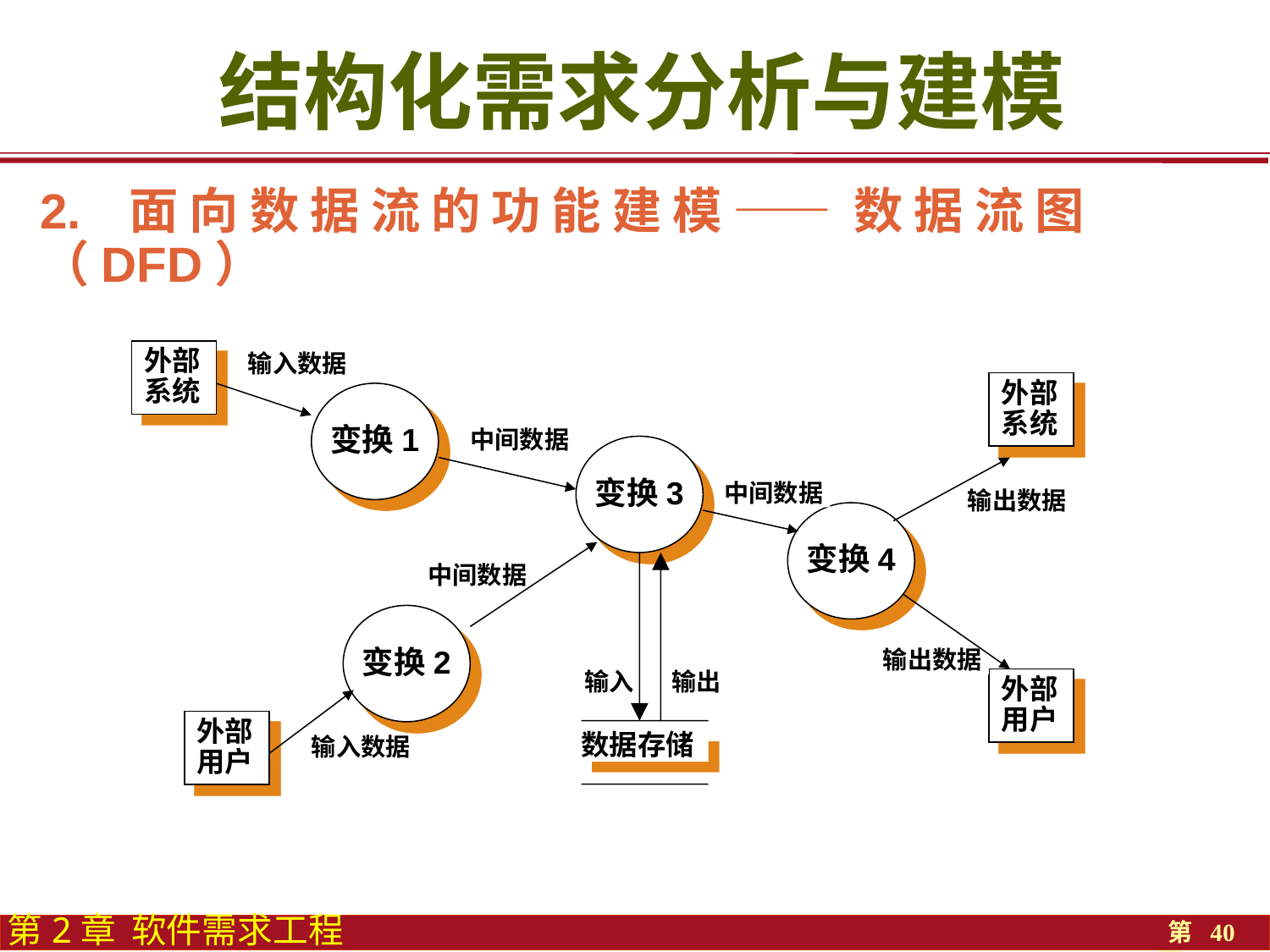

结构化需求分析与建模
2. 面向数据流的功能建模——数据流图（DFD）
外部
系统
输入数据
外部
系统

变换1
中间数据
变换3

中间数据
输出数据
变换4

中间数据

变换2
输出数据
外部
用户
输出
输入

外部
用户

数据存储
输入数据